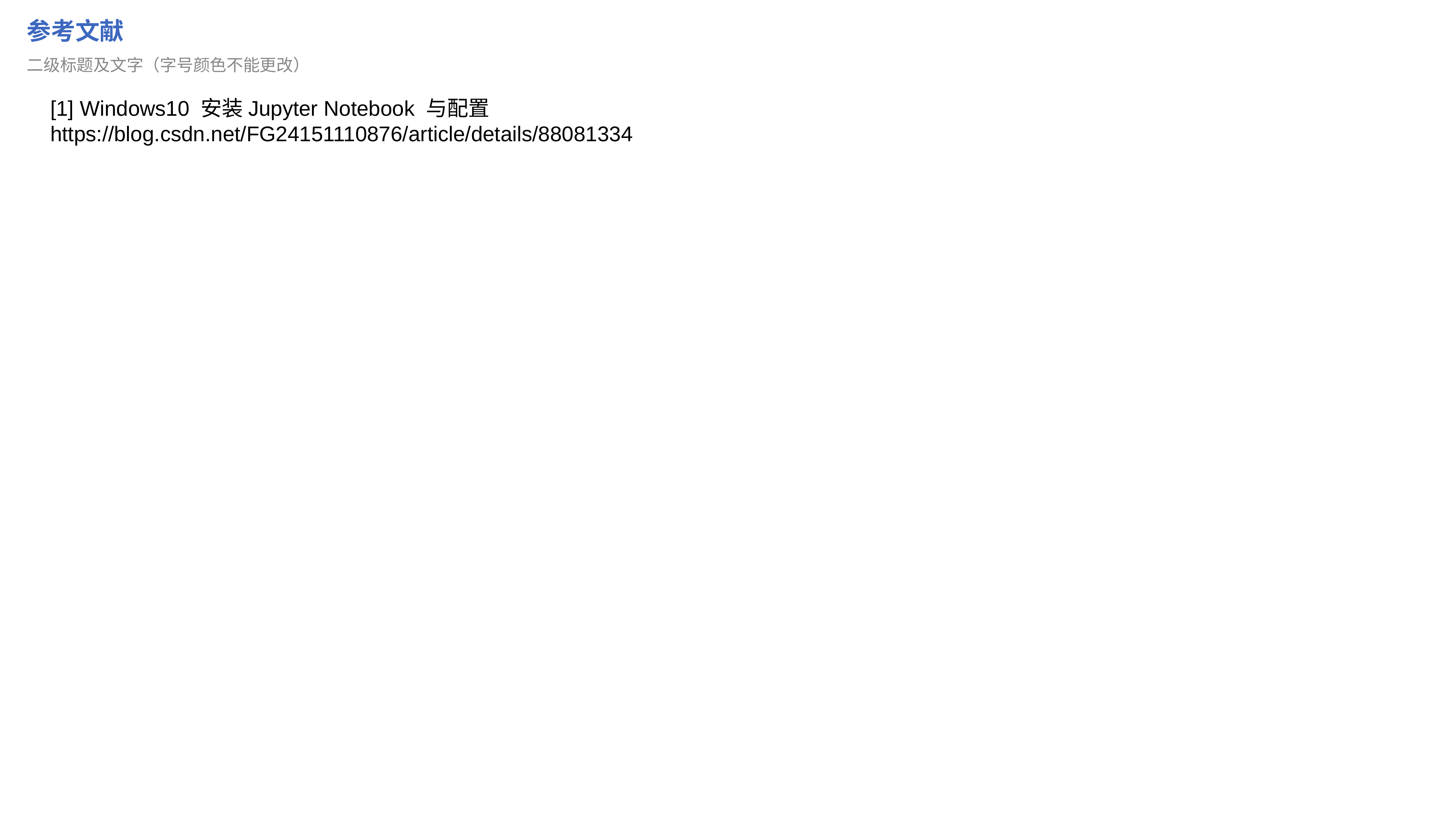

参考文献
二级标题及文字（字号颜色不能更改）
[1] Windows10 安装Jupyter Notebook 与配置
https://blog.csdn.net/FG24151110876/article/details/88081334

03
内部资料，请勿随意传播